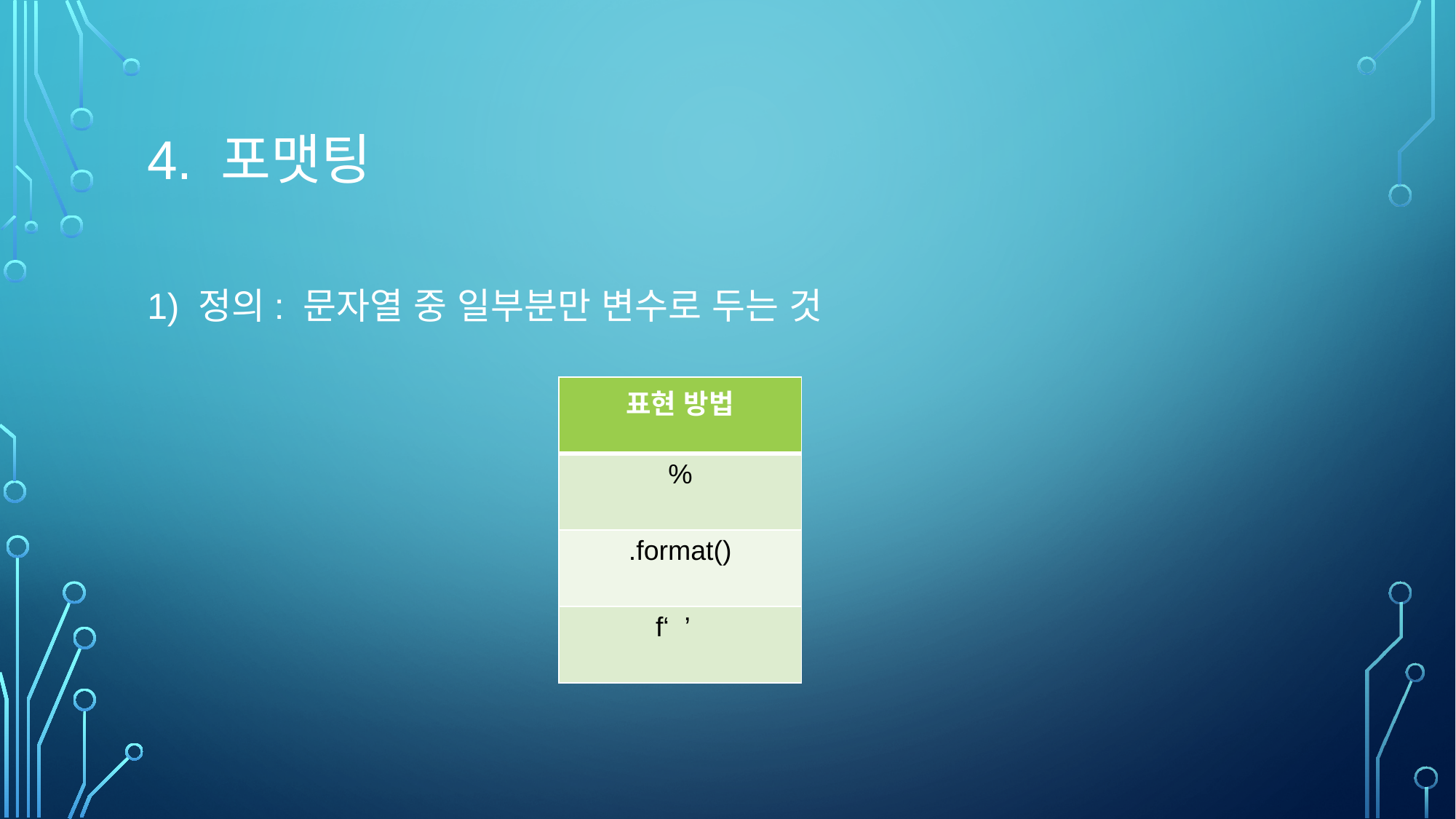

# 4. 포맷팅
1) 정의: 문자열 중 일부분만 변수로 두는 것
| 표현 방법 |
| --- |
| % |
| .format() |
| f‘ ’ |